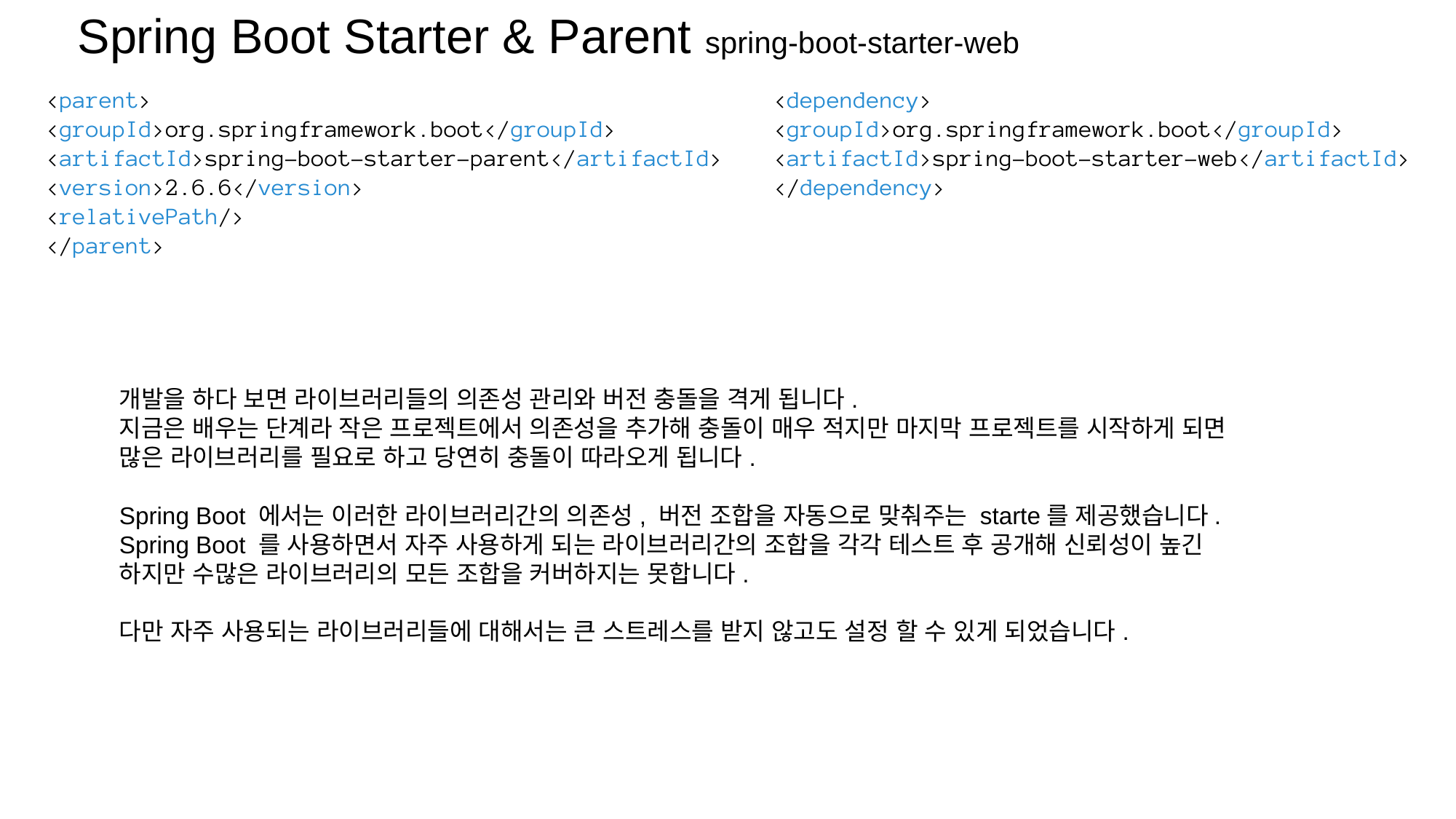

Spring Boot Starter & Parent spring-boot-starter-web
<parent>
<groupId>org.springframework.boot</groupId>
<artifactId>spring-boot-starter-parent</artifactId>
<version>2.6.6</version>
<relativePath/>
</parent>
<dependency>
<groupId>org.springframework.boot</groupId>
<artifactId>spring-boot-starter-web</artifactId>
</dependency>
개발을 하다 보면 라이브러리들의 의존성 관리와 버전 충돌을 격게 됩니다.
지금은 배우는 단계라 작은 프로젝트에서 의존성을 추가해 충돌이 매우 적지만 마지막 프로젝트를 시작하게 되면
많은 라이브러리를 필요로 하고 당연히 충돌이 따라오게 됩니다.

Spring Boot 에서는 이러한 라이브러리간의 의존성, 버전 조합을 자동으로 맞춰주는 starte를 제공했습니다.
Spring Boot 를 사용하면서 자주 사용하게 되는 라이브러리간의 조합을 각각 테스트 후 공개해 신뢰성이 높긴
하지만 수많은 라이브러리의 모든 조합을 커버하지는 못합니다.

다만 자주 사용되는 라이브러리들에 대해서는 큰 스트레스를 받지 않고도 설정 할 수 있게 되었습니다.